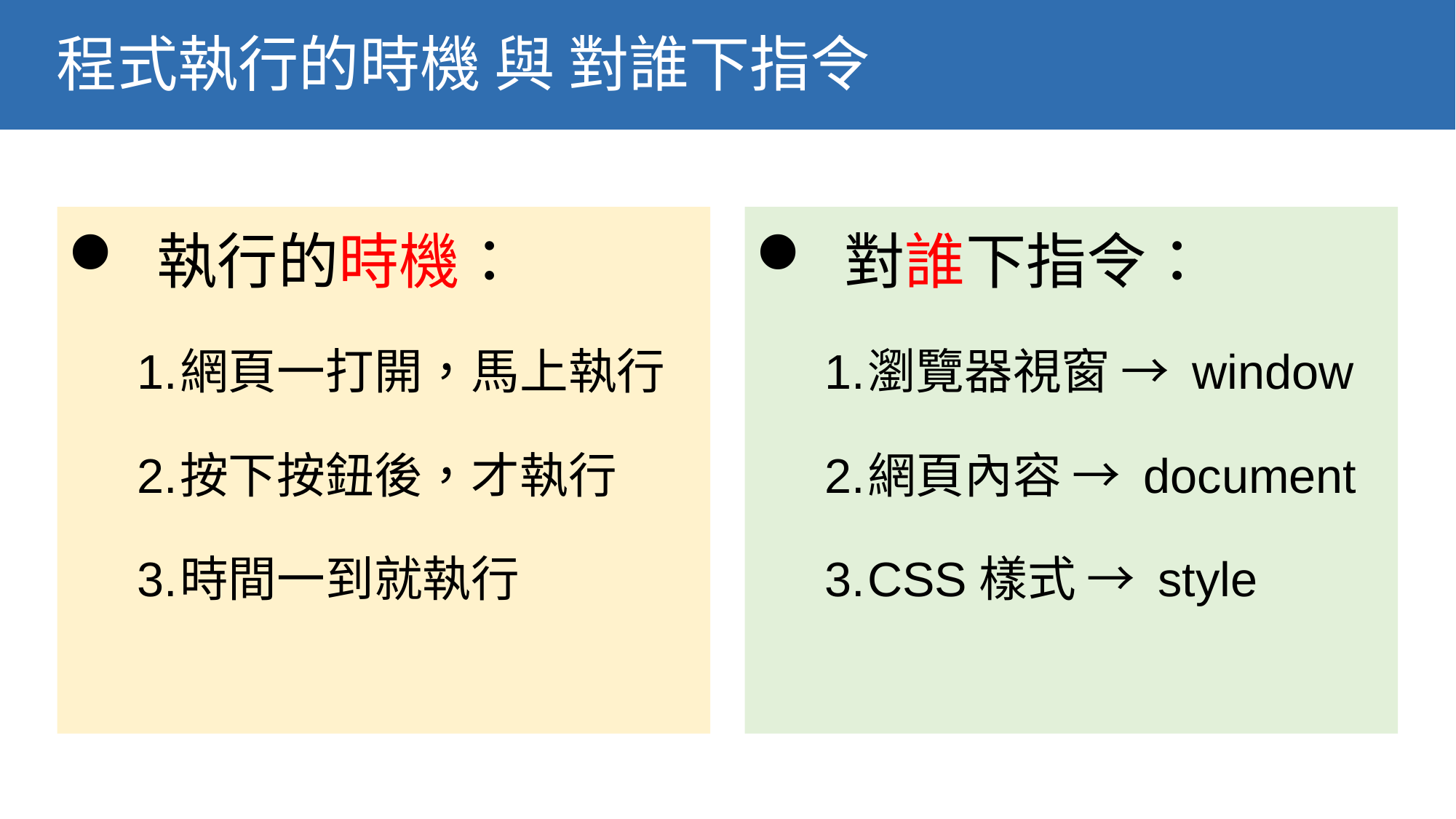

# 程式執行的時機 與 對誰下指令
 執行的時機：
網頁一打開，馬上執行
按下按鈕後，才執行
時間一到就執行

 對誰下指令：
瀏覽器視窗 → window
網頁內容 → document
CSS樣式 → style